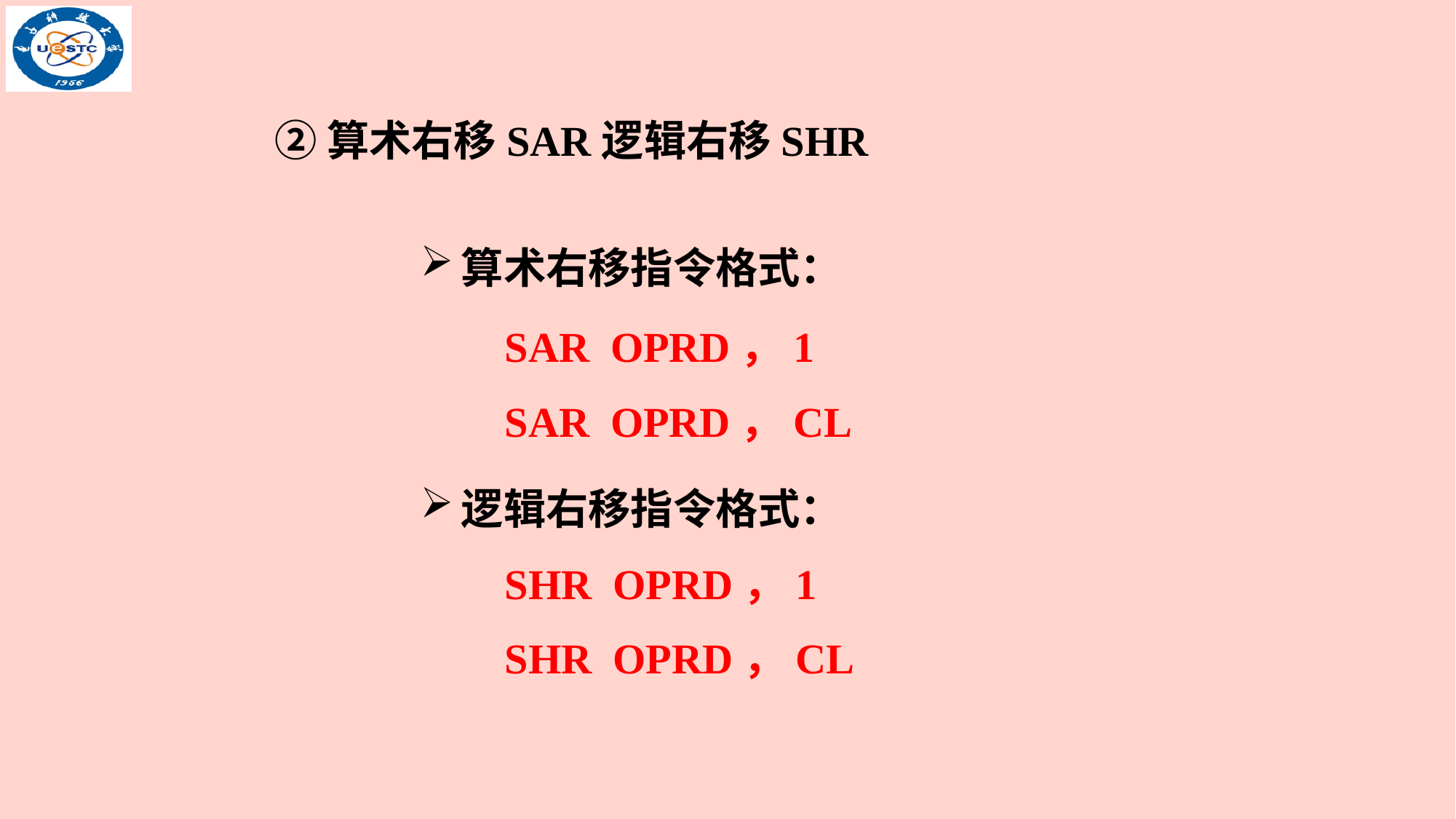

②算术右移SAR逻辑右移SHR
算术右移指令格式：
        SAR  OPRD，1
        SAR  OPRD，CL
逻辑右移指令格式：
        SHR  OPRD，1
        SHR  OPRD，CL